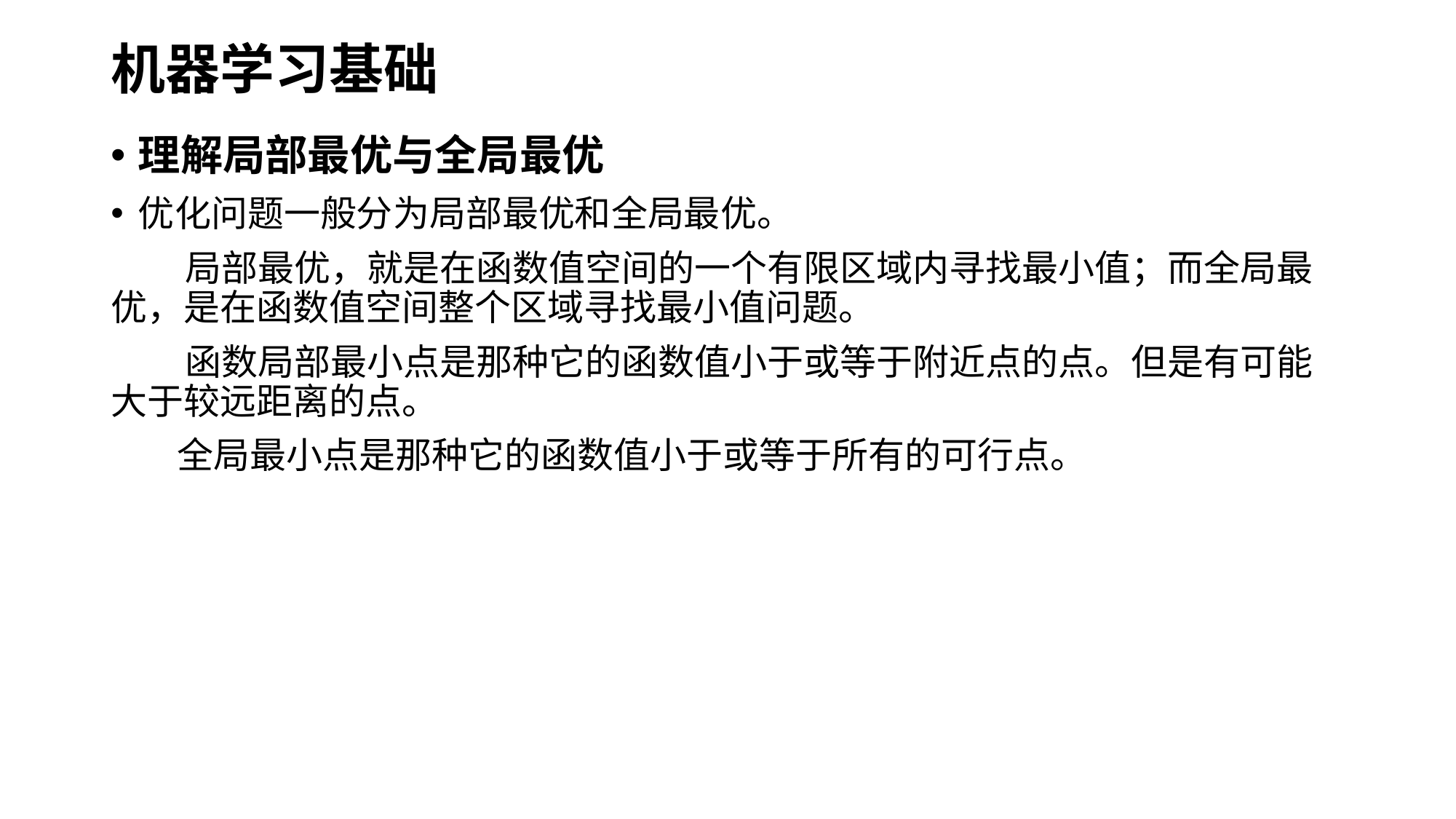

# 机器学习基础
理解局部最优与全局最优
优化问题一般分为局部最优和全局最优。
        局部最优，就是在函数值空间的一个有限区域内寻找最小值；而全局最优，是在函数值空间整个区域寻找最小值问题。
        函数局部最小点是那种它的函数值小于或等于附近点的点。但是有可能大于较远距离的点。
       全局最小点是那种它的函数值小于或等于所有的可行点。